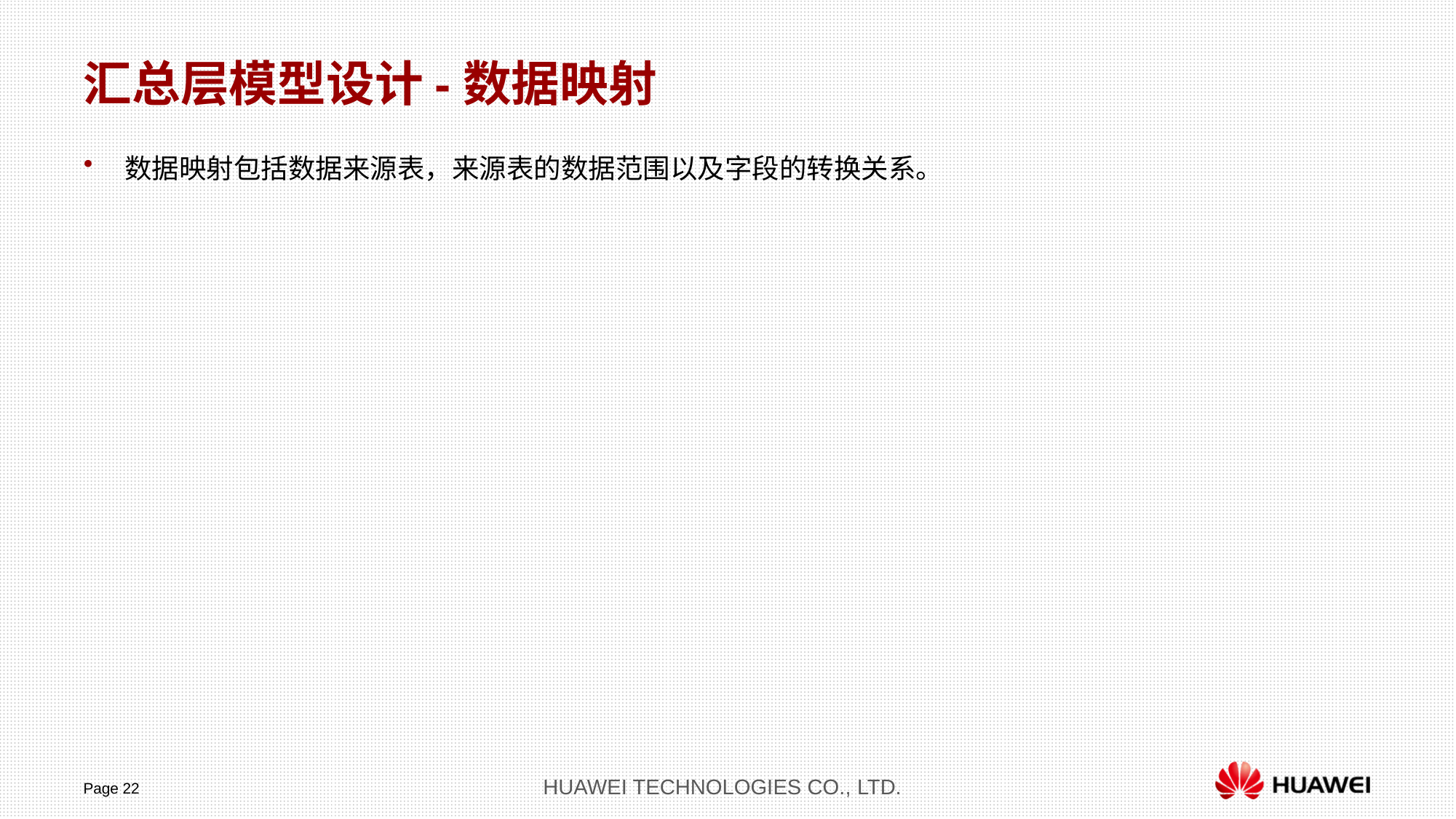

汇总层模型设计-数据映射
数据映射包括数据来源表，来源表的数据范围以及字段的转换关系。